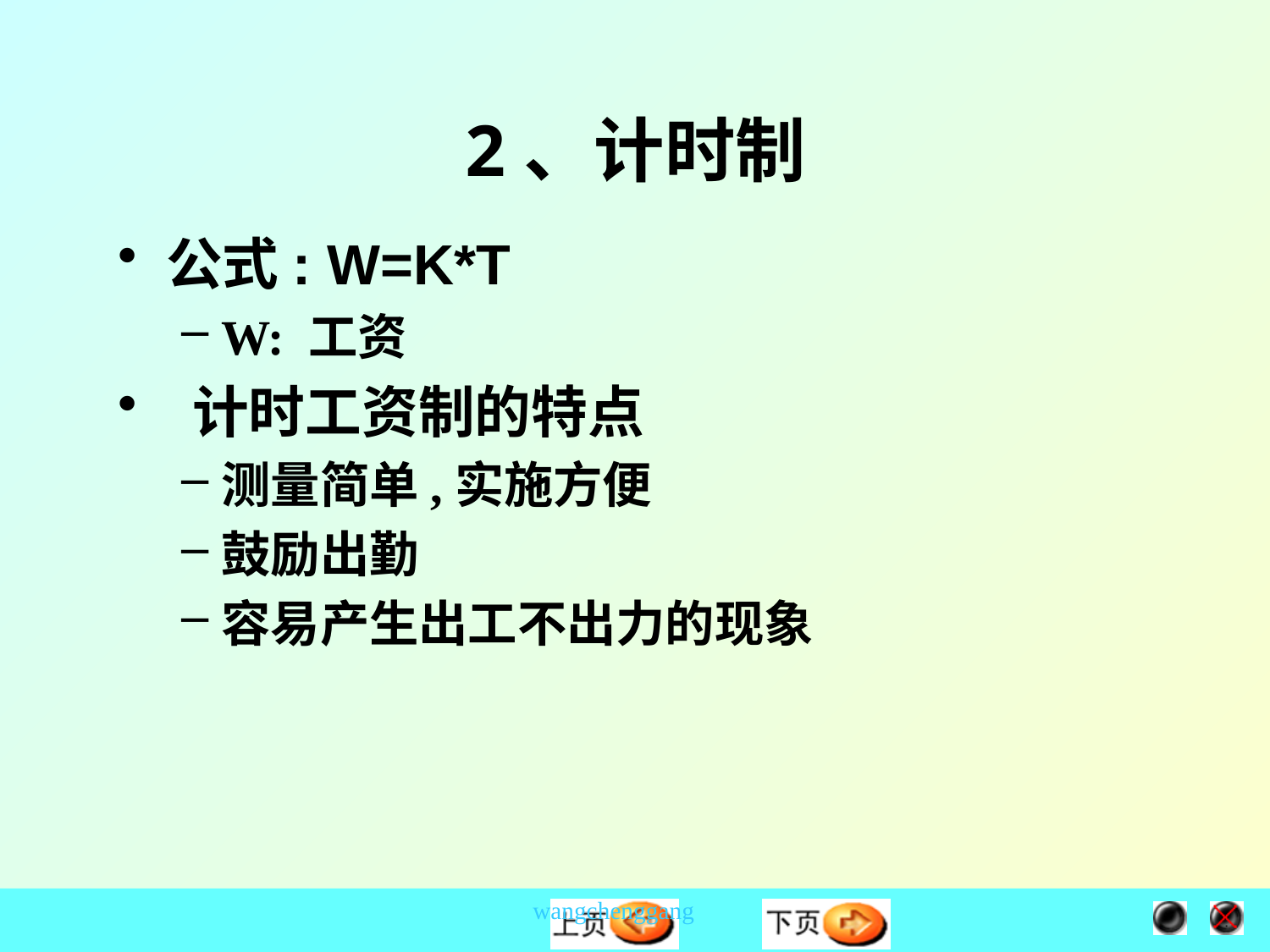

# 2、计时制
公式: W=K*T
W: 工资
 计时工资制的特点
测量简单,实施方便
鼓励出勤
容易产生出工不出力的现象
wangchenggang